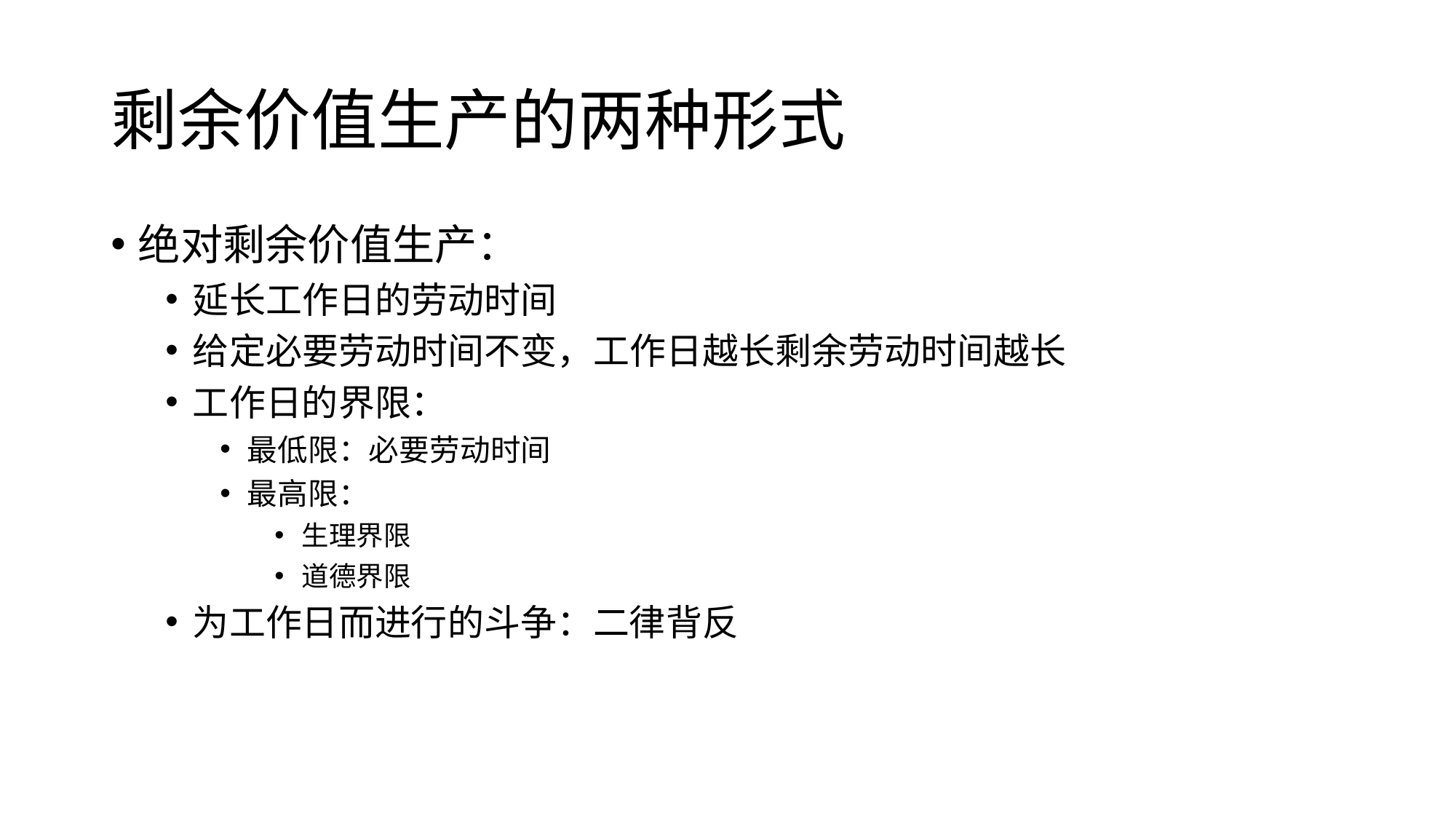

# 剩余价值生产的两种形式
绝对剩余价值生产：
延长工作日的劳动时间
给定必要劳动时间不变，工作日越长剩余劳动时间越长
工作日的界限：
最低限：必要劳动时间
最高限：
生理界限
道德界限
为工作日而进行的斗争：二律背反